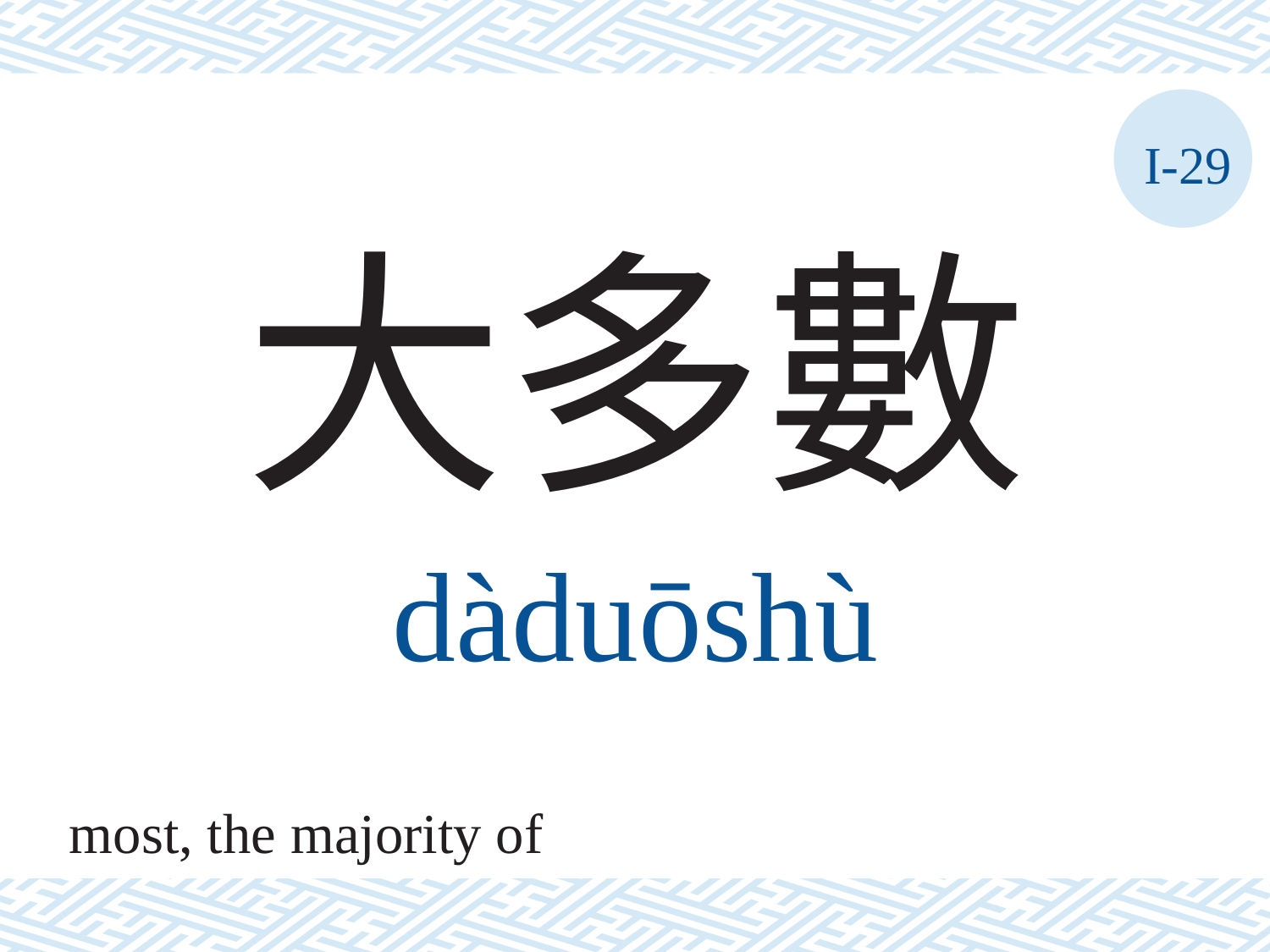

I-29
大多數
dàduōshù
most, the majority of